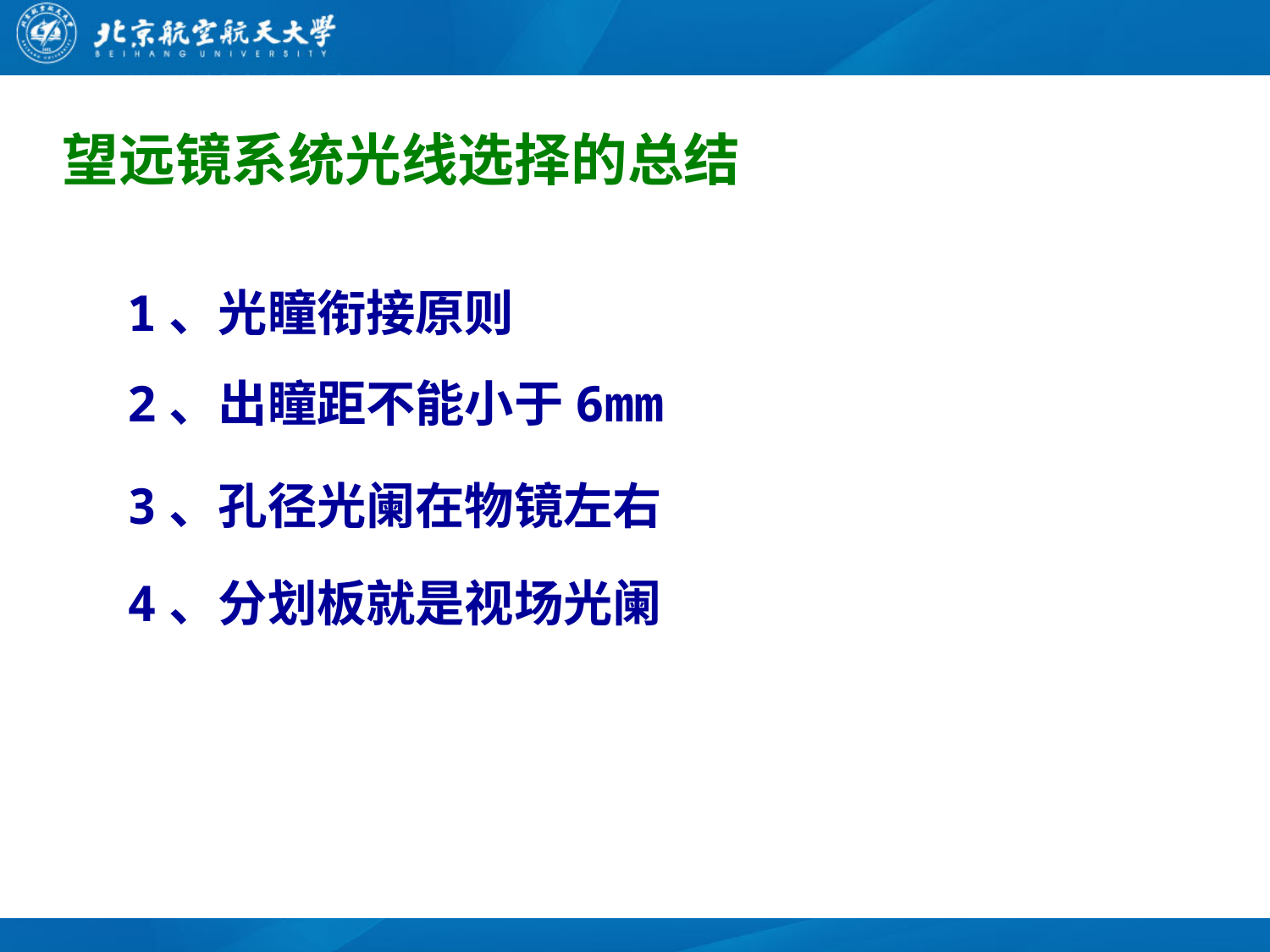

望远镜系统光线选择的总结
1、光瞳衔接原则
2、出瞳距不能小于6mm
3、孔径光阑在物镜左右
4、分划板就是视场光阑